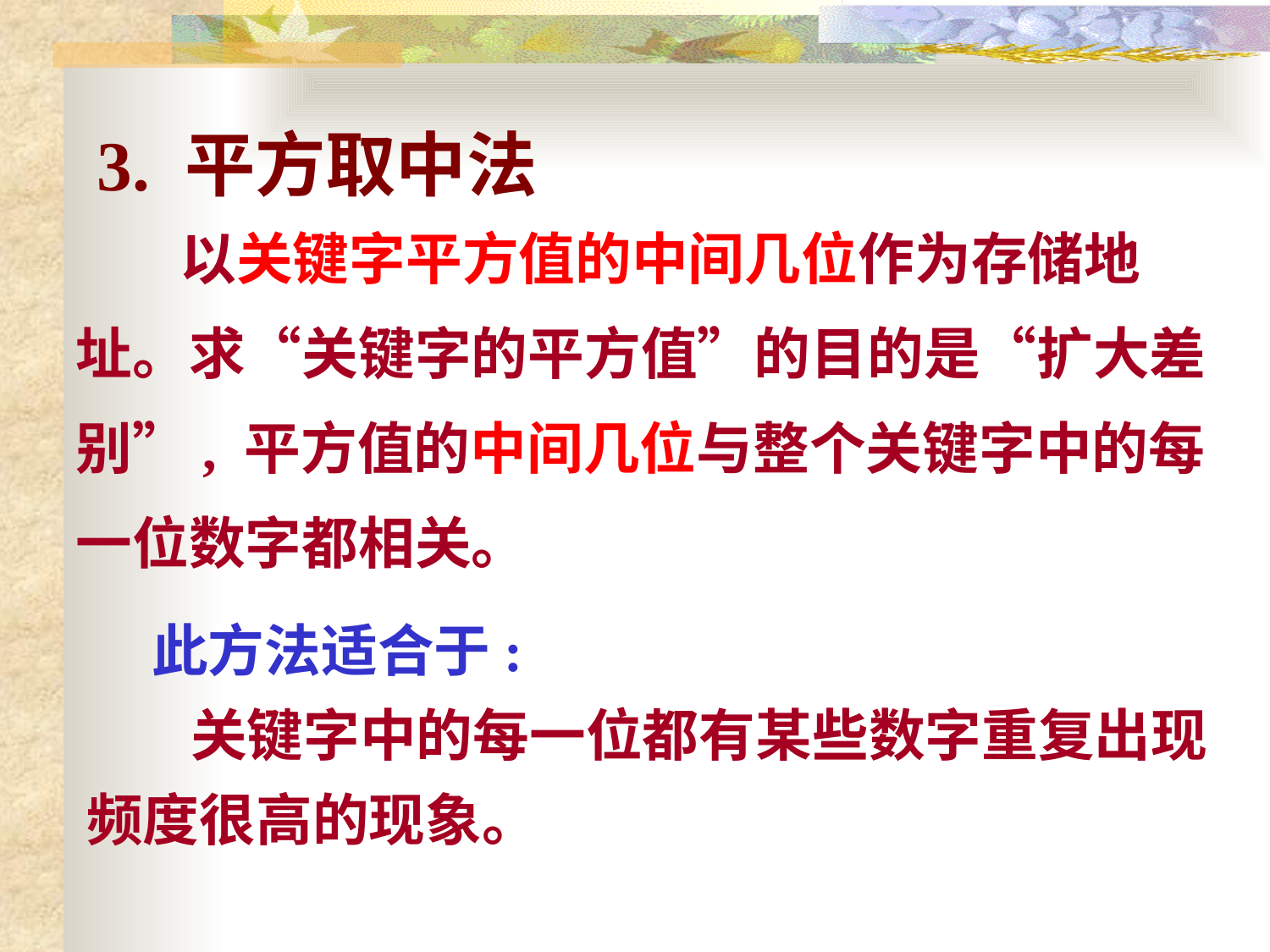

3. 平方取中法
       以关键字平方值的中间几位作为存储地址。求“关键字的平方值”的目的是“扩大差别”, 平方值的中间几位与整个关键字中的每一位数字都相关。
    此方法适合于:
       关键字中的每一位都有某些数字重复出现频度很高的现象。